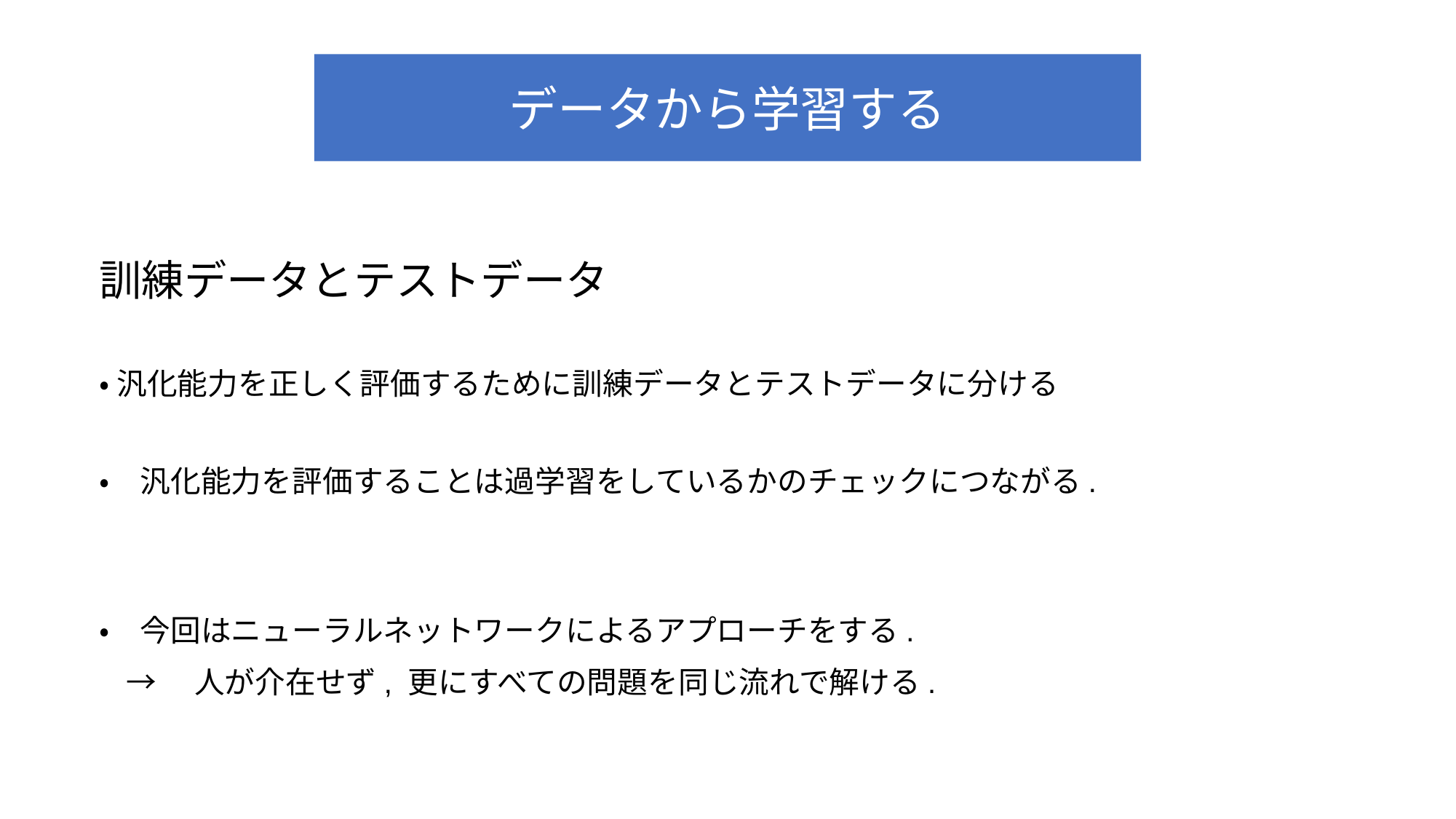

データから学習する
訓練データとテストデータ
・ 汎化能力を正しく評価するために訓練データとテストデータに分ける
・　汎化能力を評価することは過学習をしているかのチェックにつながる.
・　今回はニューラルネットワークによるアプローチをする.
    →　人が介在せず, 更にすべての問題を同じ流れで解ける.